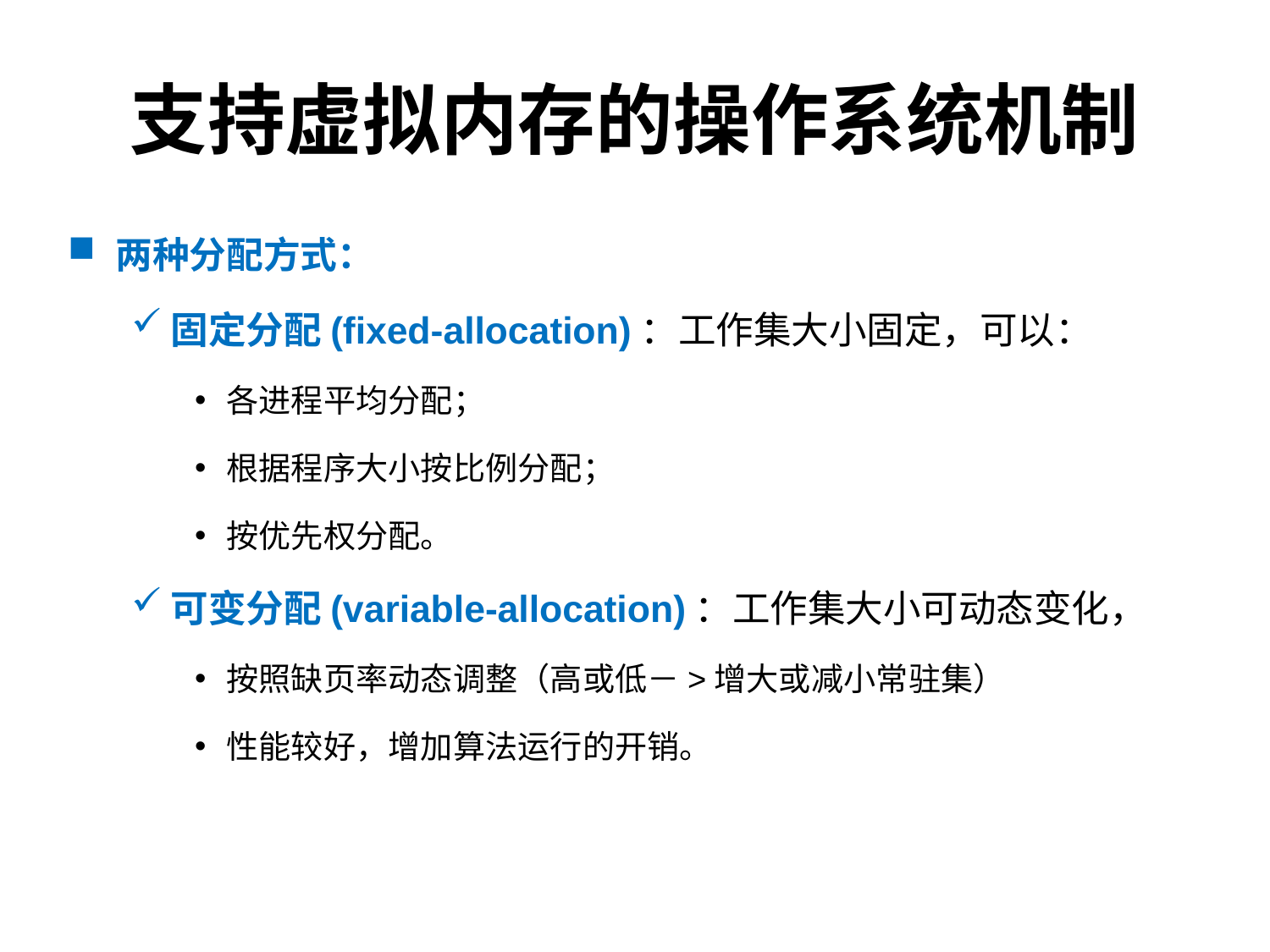

# 支持虚拟内存的操作系统机制
两种分配方式：
固定分配(fixed-allocation)：工作集大小固定，可以：
各进程平均分配；
根据程序大小按比例分配；
按优先权分配。
可变分配(variable-allocation)：工作集大小可动态变化，
按照缺页率动态调整（高或低－>增大或减小常驻集）
性能较好，增加算法运行的开销。